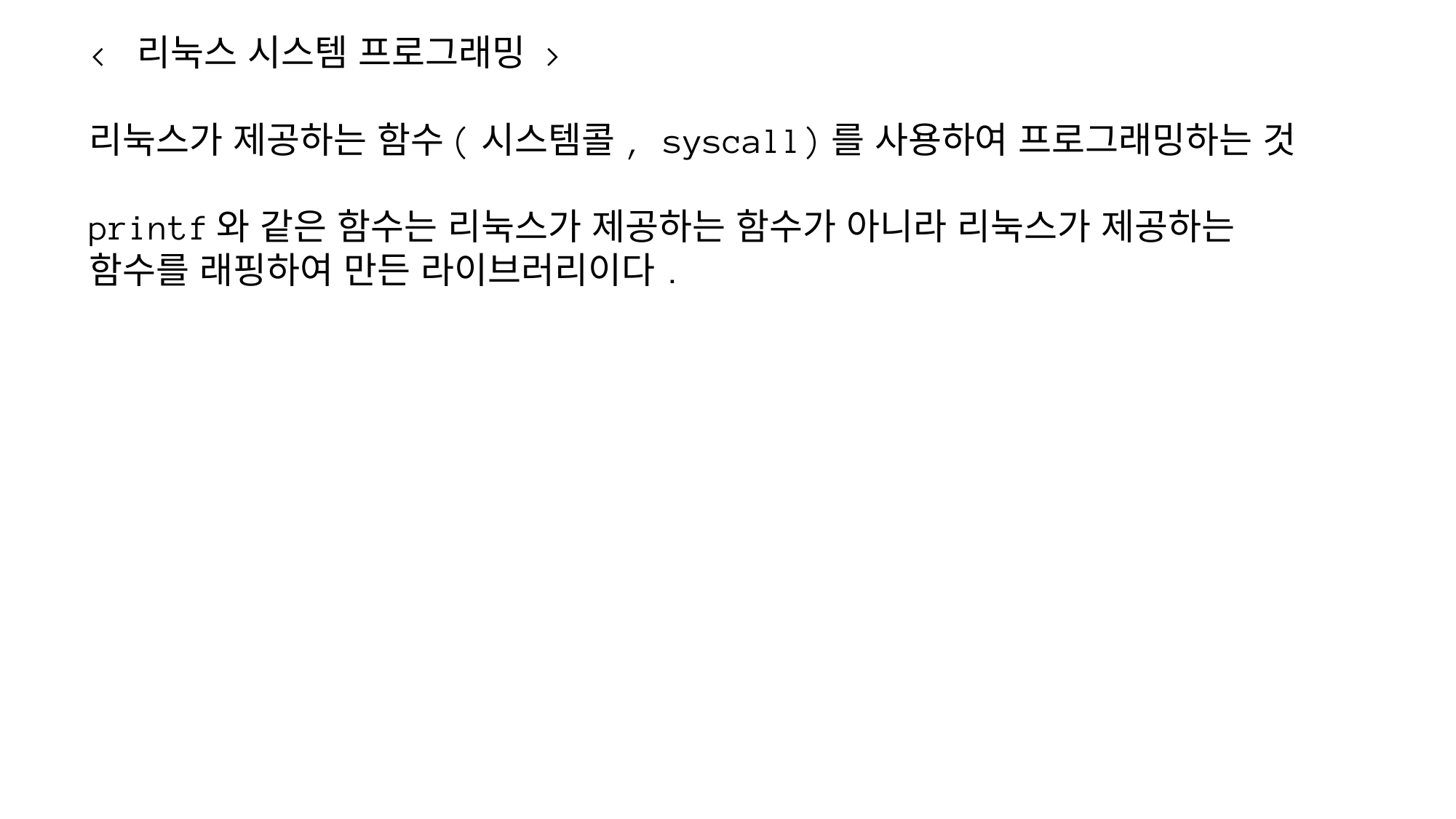

< 리눅스 시스템 프로그래밍 >

리눅스가 제공하는 함수(시스템콜, syscall)를 사용하여 프로그래밍하는 것

printf와 같은 함수는 리눅스가 제공하는 함수가 아니라 리눅스가 제공하는
함수를 래핑하여 만든 라이브러리이다.